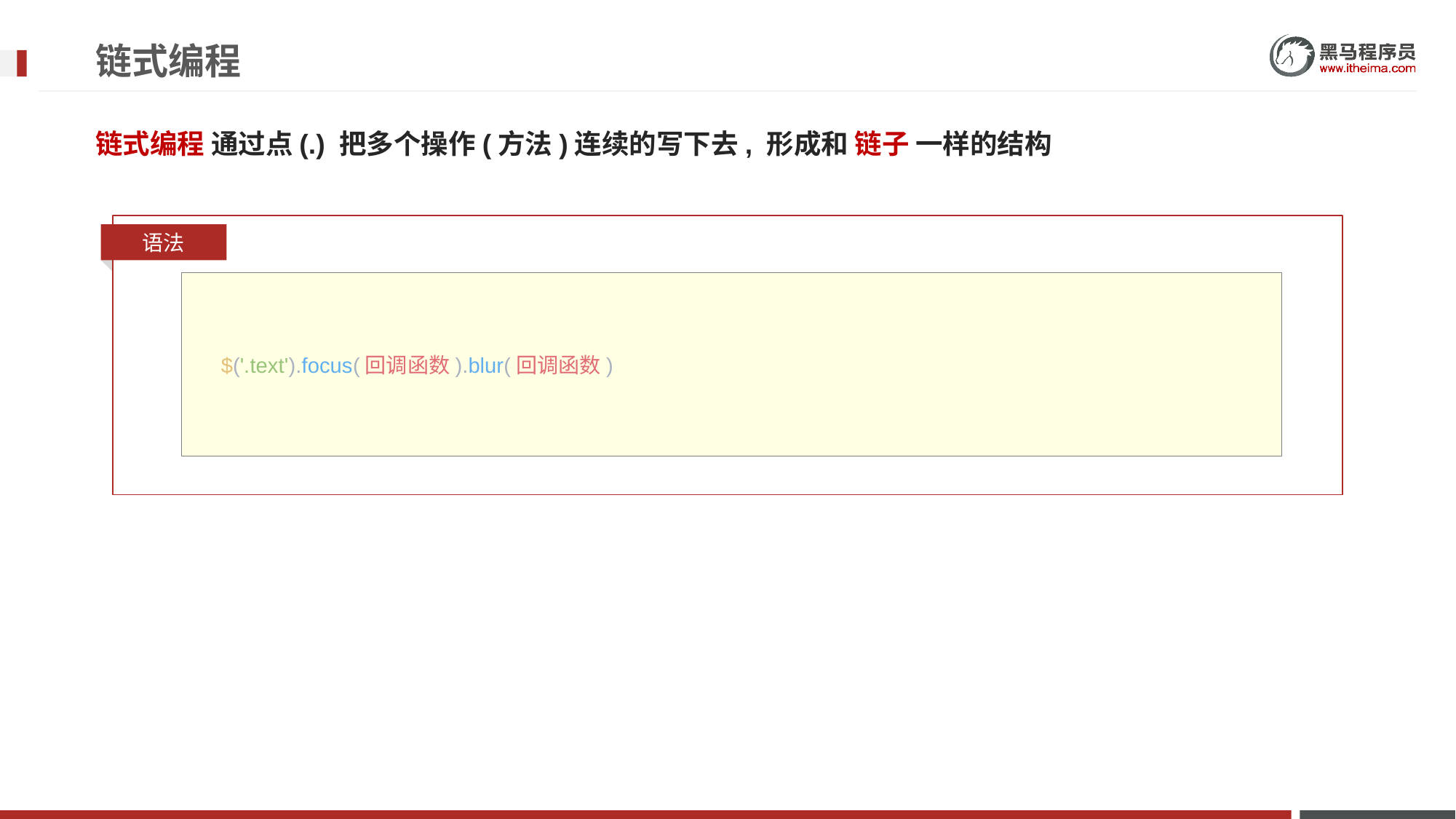

# 链式编程
链式编程 通过点(.) 把多个操作(方法)连续的写下去, 形成和 链子 一样的结构

语法

      $('.text').focus(回调函数).blur(回调函数)